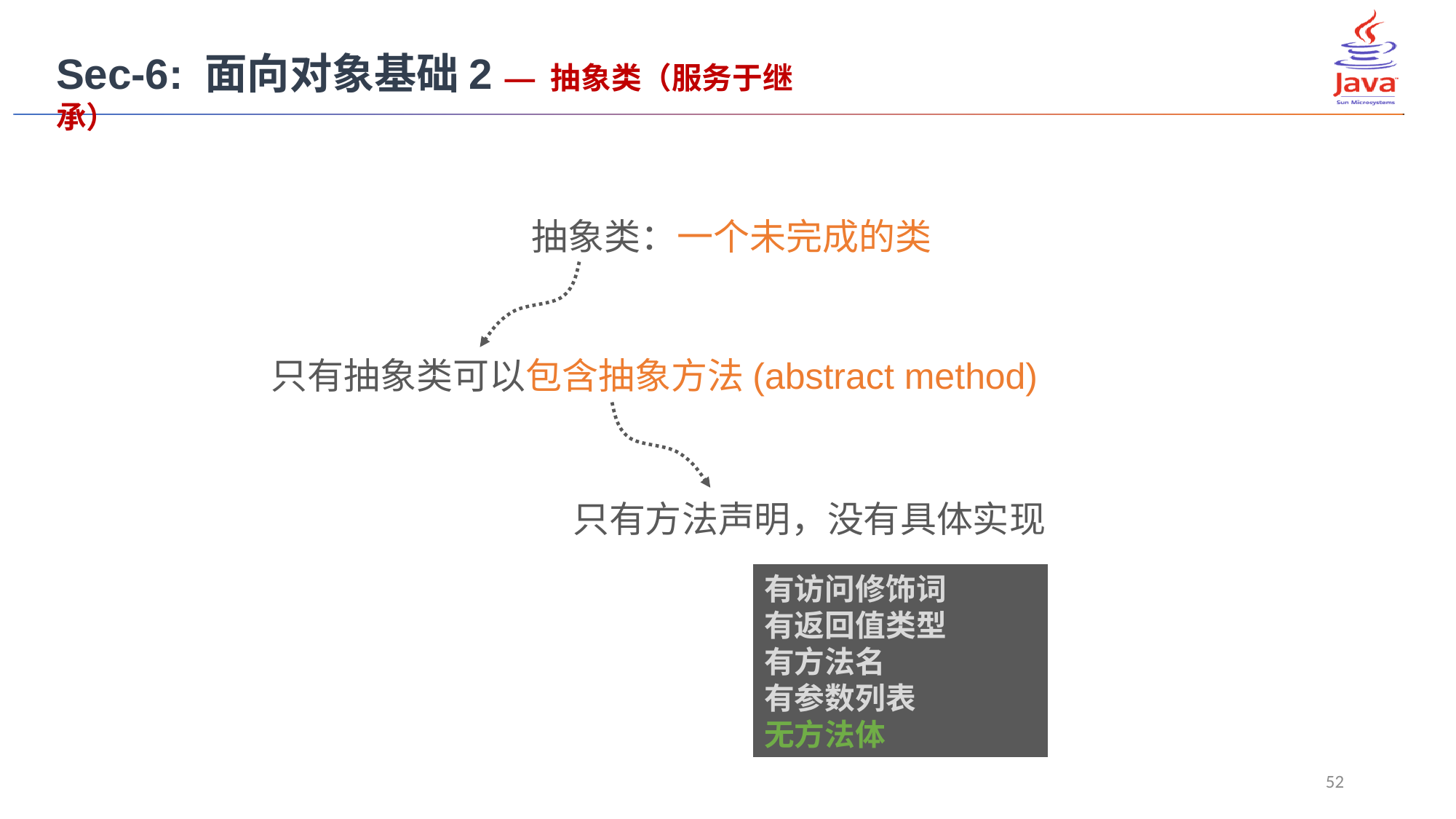

Sec-6: 面向对象基础2 — 抽象类（服务于继承）
抽象类：一个未完成的类

只有抽象类可以包含抽象方法(abstract method)

只有方法声明，没有具体实现
有访问修饰词
有返回值类型
有方法名
有参数列表
无方法体
52